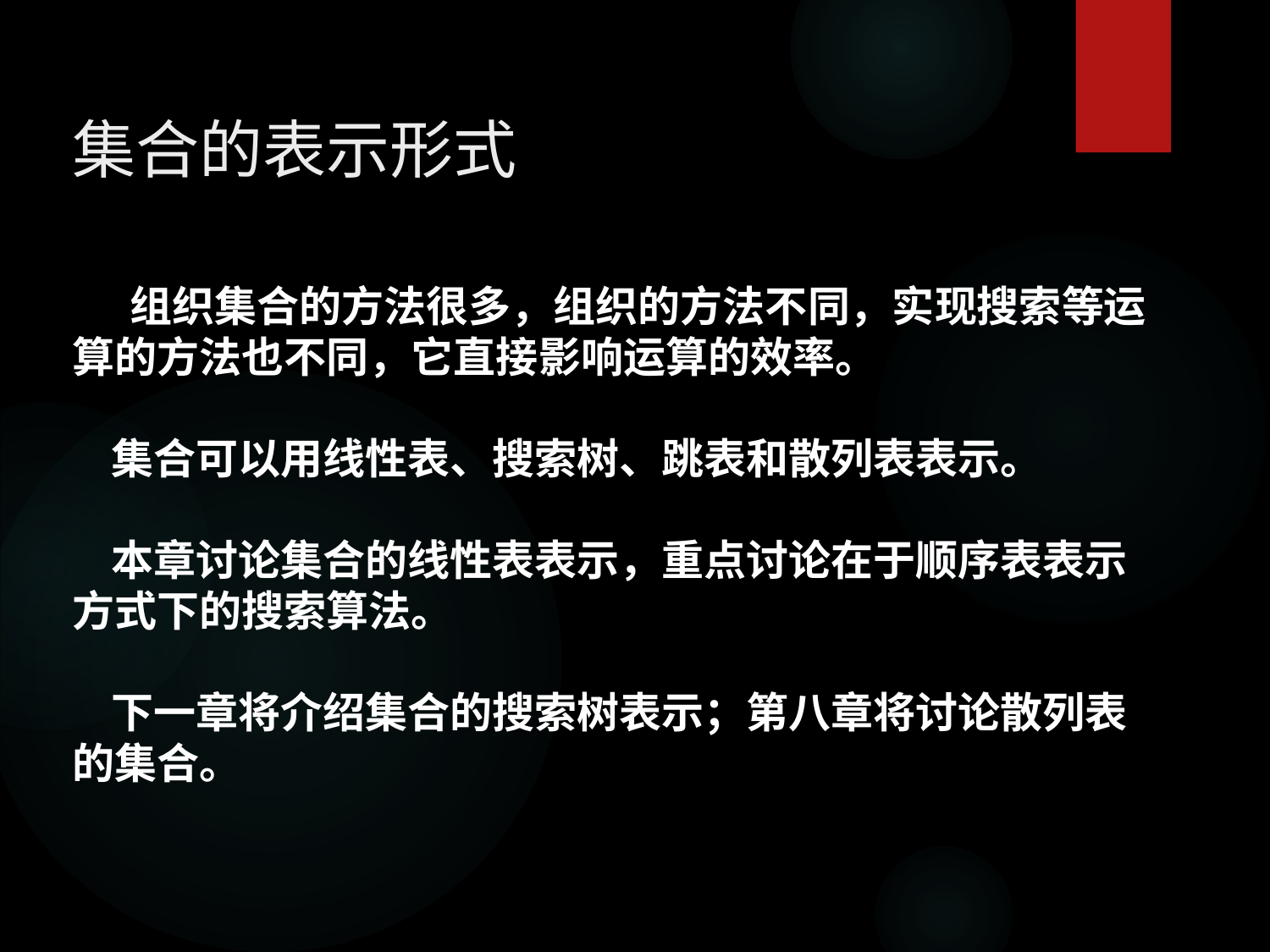

集合的表示形式

     组织集合的方法很多，组织的方法不同，实现搜索等运算的方法也不同，它直接影响运算的效率。

   集合可以用线性表、搜索树、跳表和散列表表示。

   本章讨论集合的线性表表示，重点讨论在于顺序表表示方式下的搜索算法。

   下一章将介绍集合的搜索树表示；第八章将讨论散列表的集合。